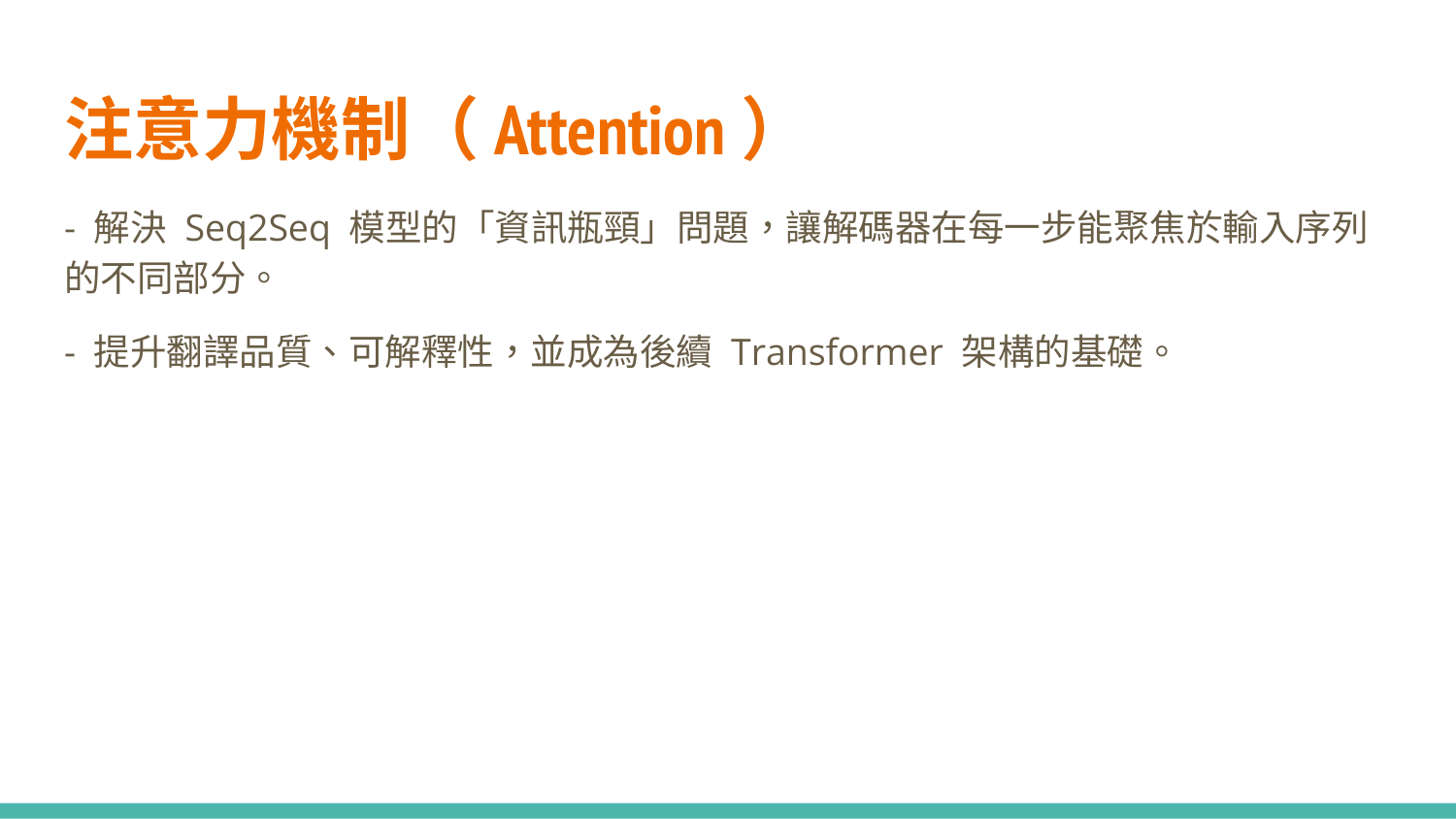

# 注意力機制（Attention）
- 解決 Seq2Seq 模型的「資訊瓶頸」問題，讓解碼器在每一步能聚焦於輸入序列的不同部分。
- 提升翻譯品質、可解釋性，並成為後續 Transformer 架構的基礎。